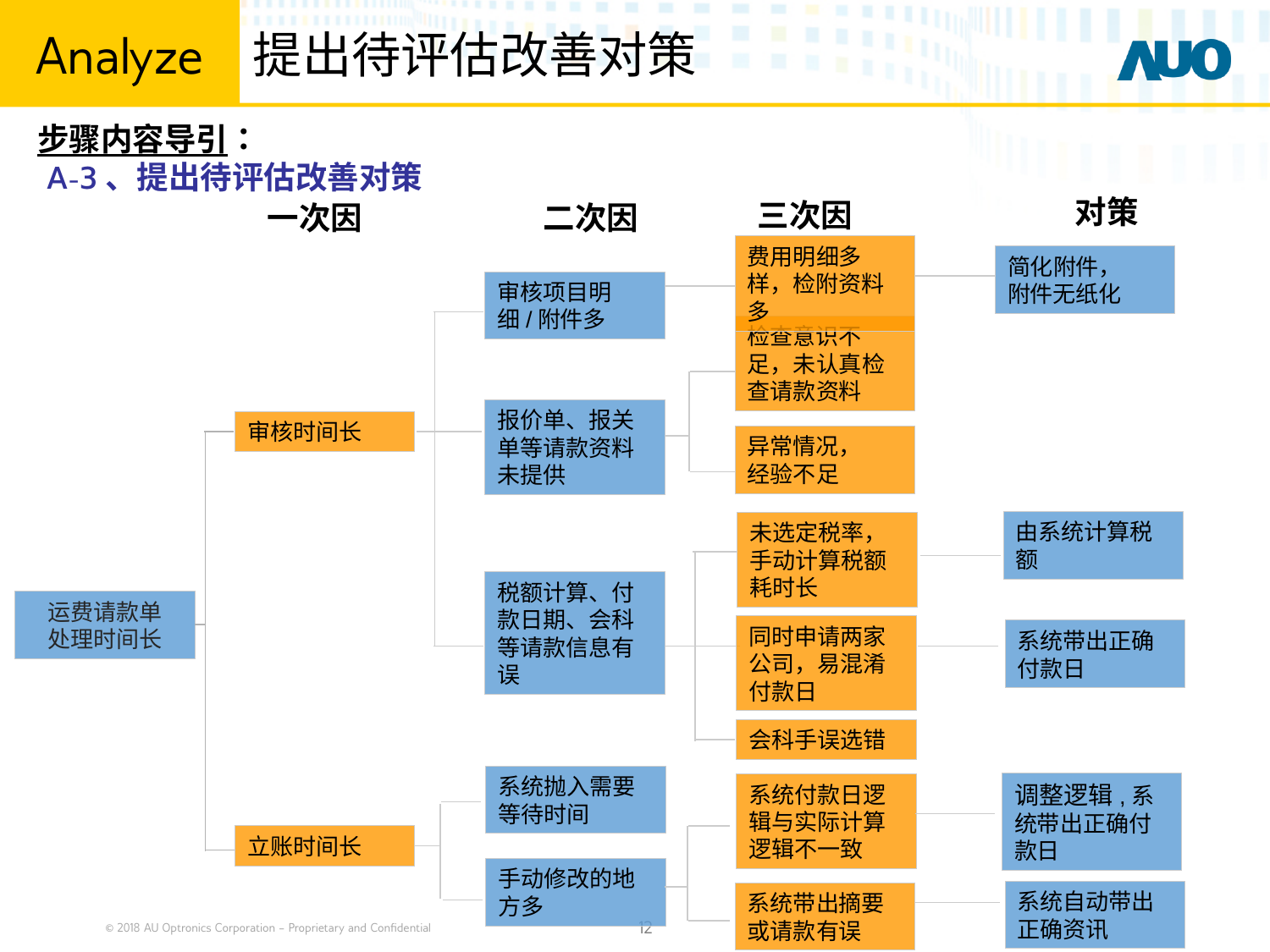

Analyze
# 提出待评估改善对策
步骤内容导引：
 A-3、提出待评估改善对策
对策
三次因
一次因
二次因
费用明细多样，检附资料多
简化附件，
附件无纸化
审核项目明细/附件多
报价单、报关单等请款资料未提供
税额计算、付款日期、会科等请款信息有误
检查意识不足，未认真检查请款资料
异常情况，
经验不足
审核时间长
立账时间长
由系统计算税额
未选定税率，手动计算税额耗时长
运费请款单
处理时间长
同时申请两家公司，易混淆付款日
系统带出正确付款日
会科手误选错
系统抛入需要等待时间
手动修改的地方多
调整逻辑,系统带出正确付款日
系统付款日逻辑与实际计算逻辑不一致
系统自动带出正确资讯
系统带出摘要或请款有误